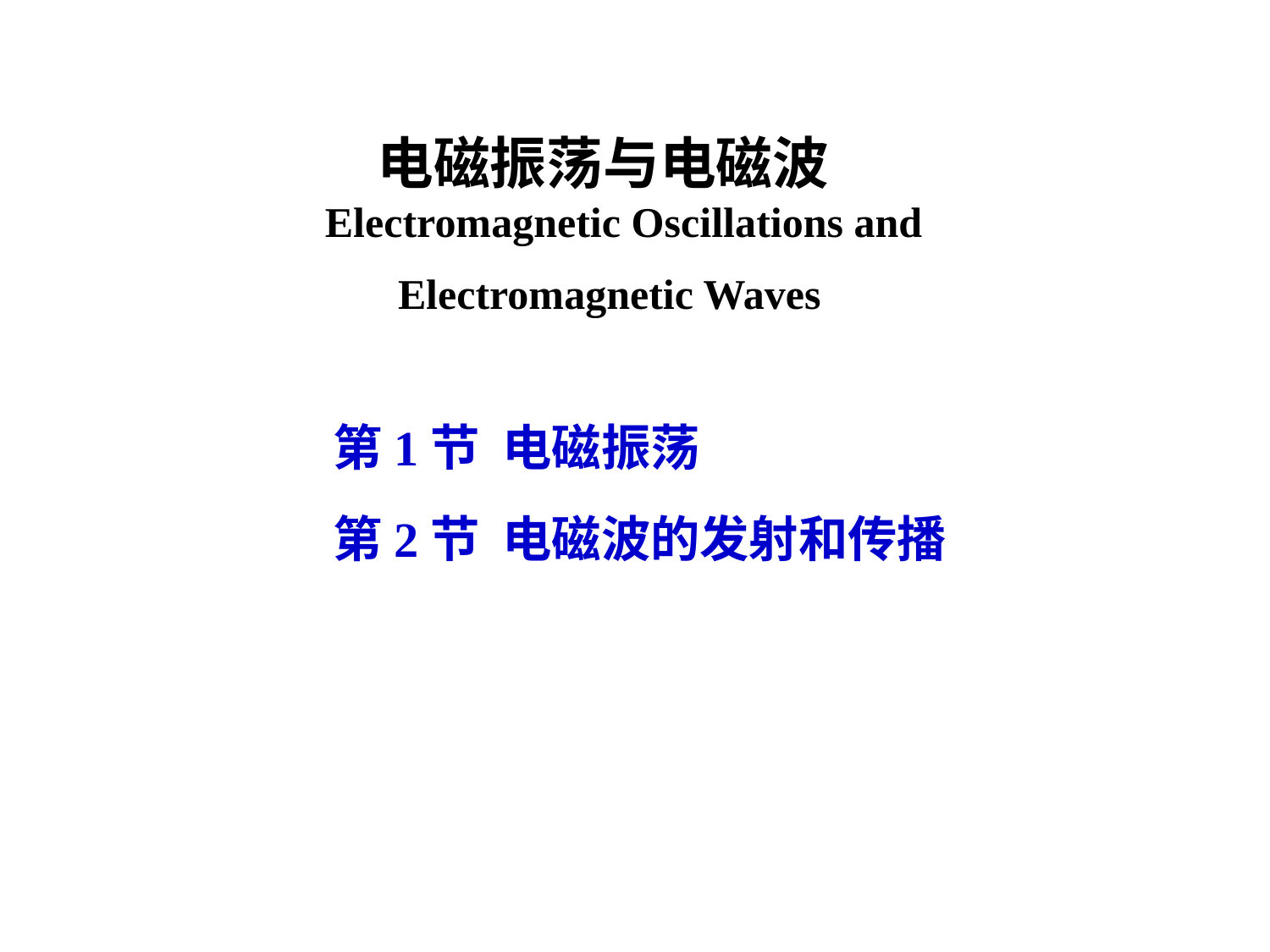

电磁振荡与电磁波
   Electromagnetic Oscillations and
Electromagnetic Waves
第1节  电磁振荡
第2节  电磁波的发射和传播